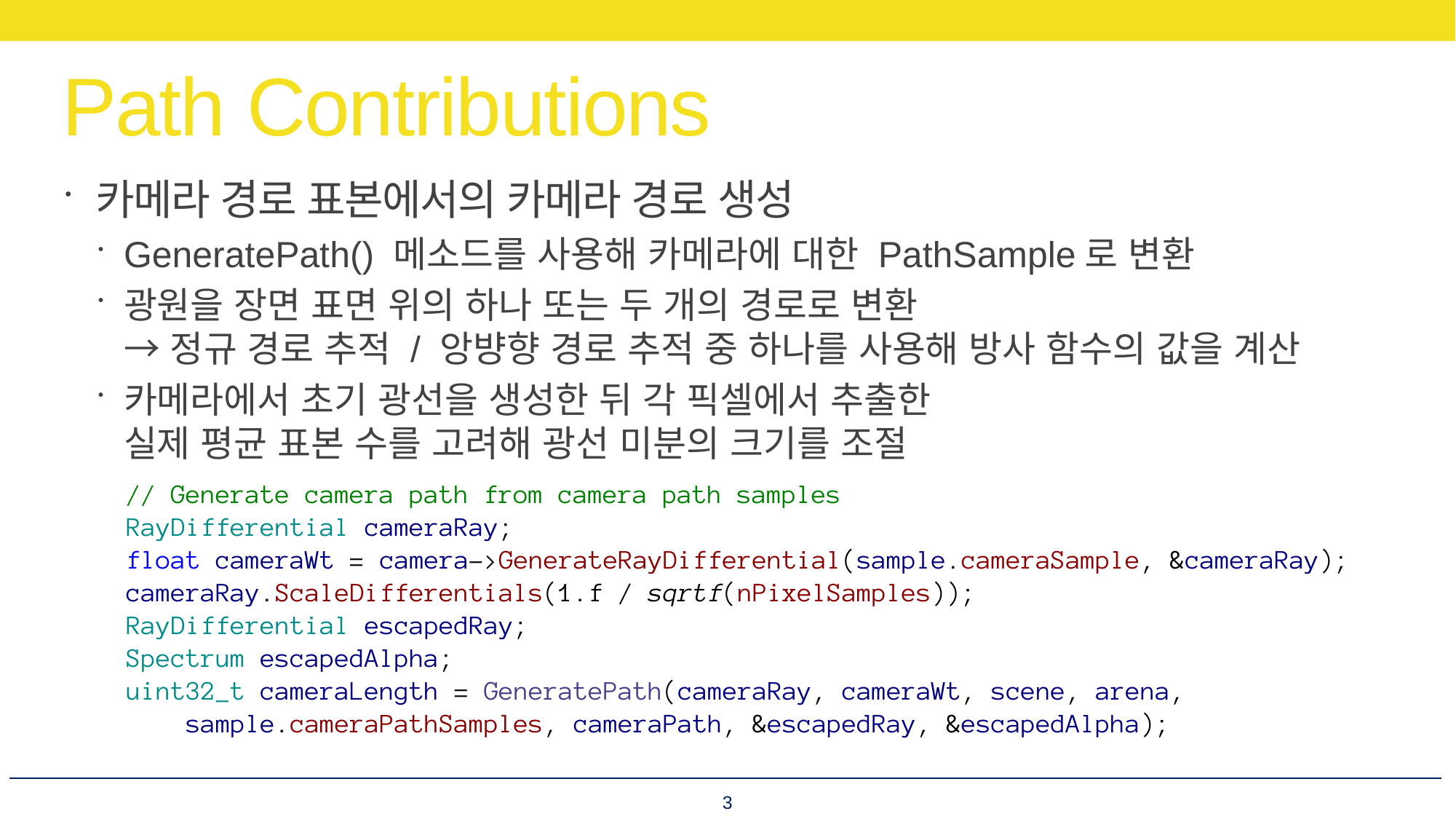

# Path Contributions
카메라 경로 표본에서의 카메라 경로 생성
GeneratePath() 메소드를 사용해 카메라에 대한 PathSample로 변환
광원을 장면 표면 위의 하나 또는 두 개의 경로로 변환
→ 정규 경로 추적 / 앙뱡향 경로 추적 중 하나를 사용해 방사 함수의 값을 계산
카메라에서 초기 광선을 생성한 뒤 각 픽셀에서 추출한
실제 평균 표본 수를 고려해 광선 미분의 크기를 조절

// Generate camera path from camera path samples
RayDifferential cameraRay;
float cameraWt = camera->GenerateRayDifferential(sample.cameraSample, &cameraRay);
cameraRay.ScaleDifferentials(1.f / sqrtf(nPixelSamples));
RayDifferential escapedRay;
Spectrum escapedAlpha;
uint32_t cameraLength = GeneratePath(cameraRay, cameraWt, scene, arena,
    sample.cameraPathSamples, cameraPath, &escapedRay, &escapedAlpha);
3